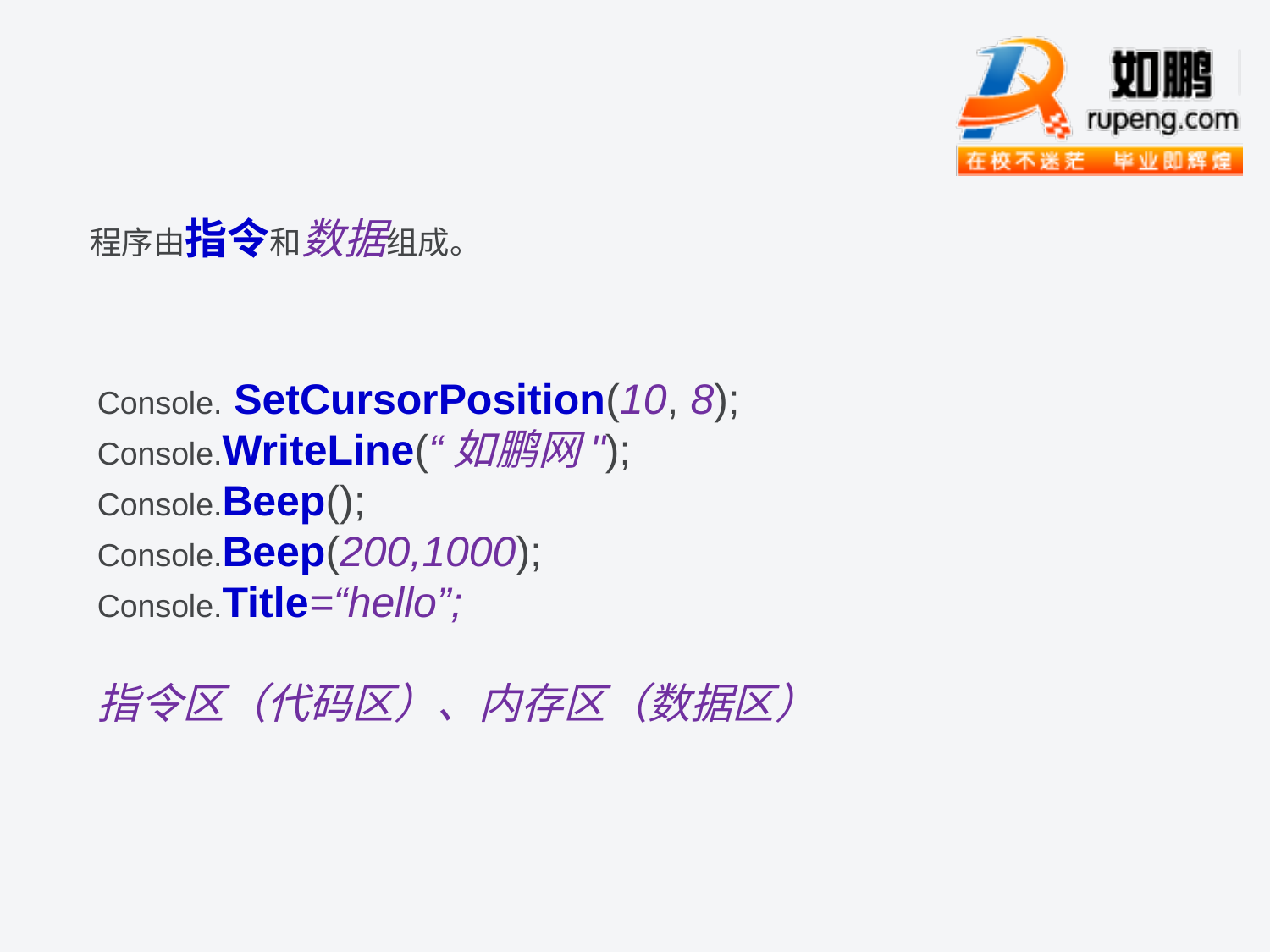

程序由指令和数据组成。
Console. SetCursorPosition(10, 8);
Console.WriteLine(“如鹏网");
Console.Beep();
Console.Beep(200,1000);
Console.Title=“hello”;

指令区（代码区）、内存区（数据区）